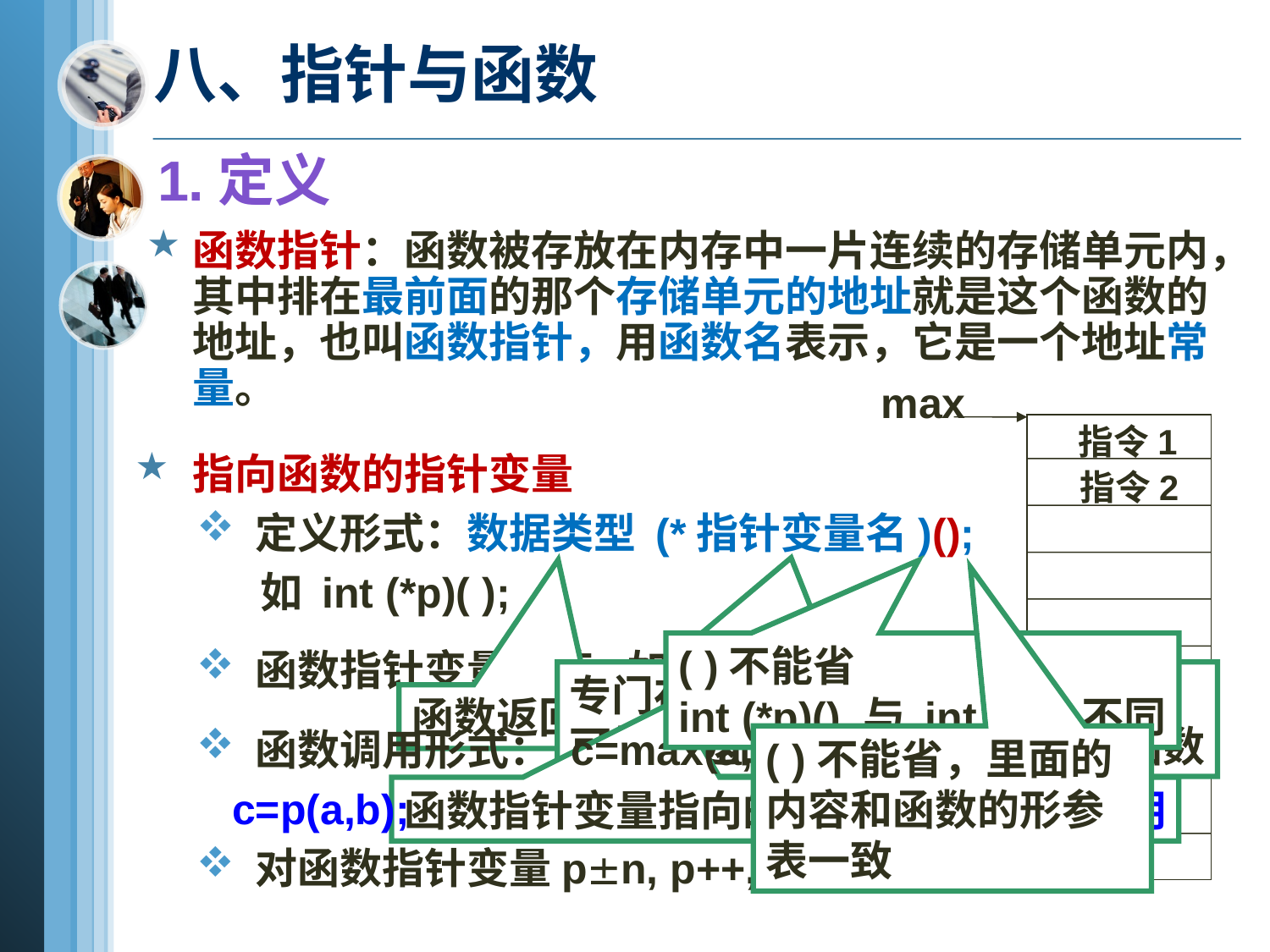

八、指针与函数
1.定义

函数指针：函数被存放在内存中一片连续的存储单元内，其中排在最前面的那个存储单元的地址就是这个函数的地址，也叫函数指针，用函数名表示，它是一个地址常量。
max

指令1

指令2

…...

 指向函数的指针变量
 定义形式：数据类型 (*指针变量名)();
如 int (*p)( );
( )不能省
int (*p)() 与 int  *p()不同
 函数指针变量赋值:如p=max;
专门存放函数入口地址
可指向返回值类型相同的不同函数
函数返回值的数据类型
 函数调用形式： c=max(a,b); ⇔ c=(*p)(a,b); ⇔
   c=p(a,b);
 对函数指针变量p±n, p++, p--无意义
( )不能省，里面的内容和函数的形参表一致
函数指针变量指向的函数必须有函数说明